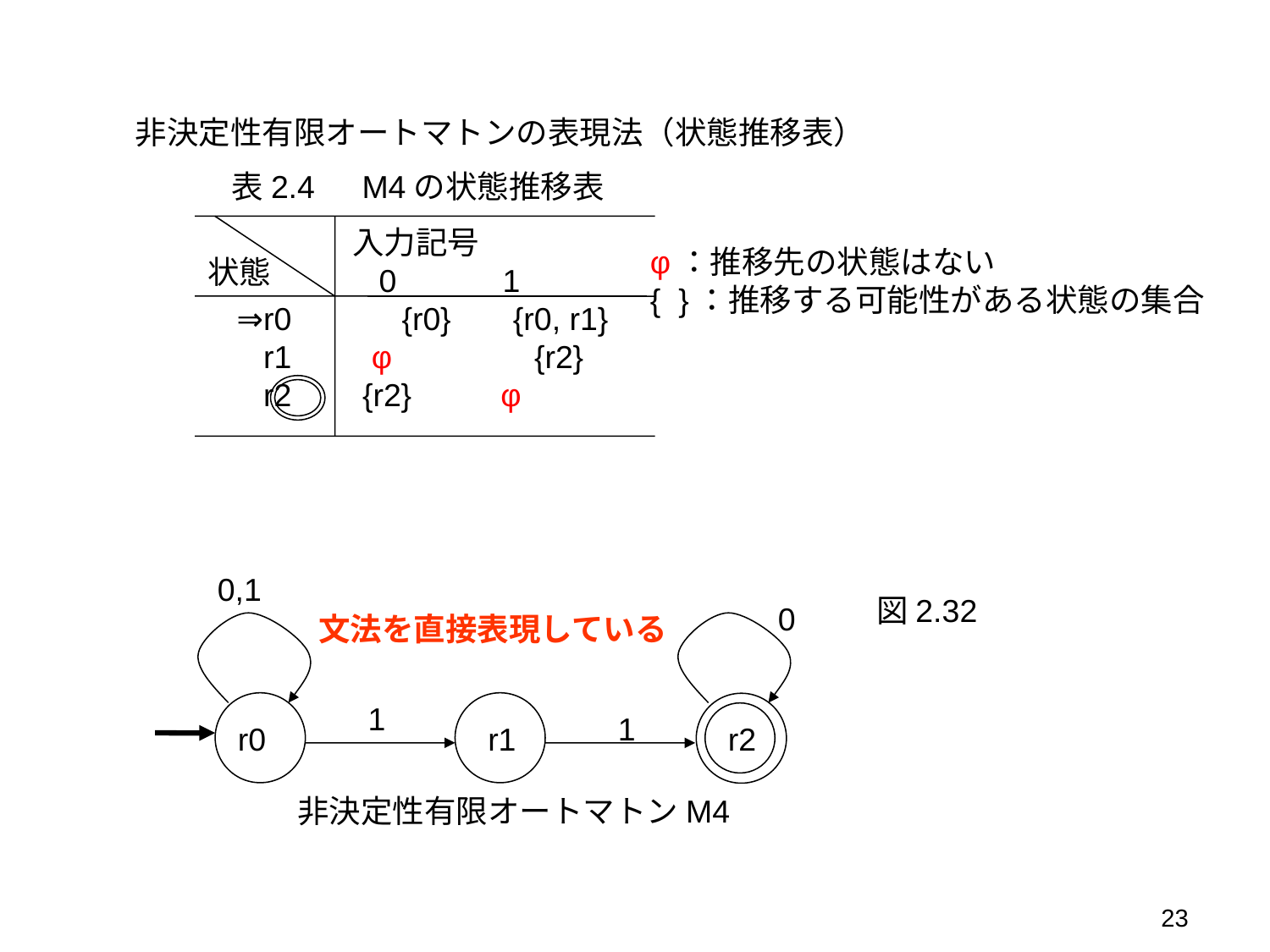

非決定性有限オートマトンの表現法（状態推移表）
表2.4　M4の状態推移表

               入力記号
                0            1
⇒r0　　　{r0}       {r0, r1}
   r1         φ　　　　{r2}
   r2        {r2}          φ

φ：推移先の状態はない
{  }：推移する可能性がある状態の集合
状態

0,1
図2.32
0
文法を直接表現している

1

1

r0
r1
r2

非決定性有限オートマトンM4
23